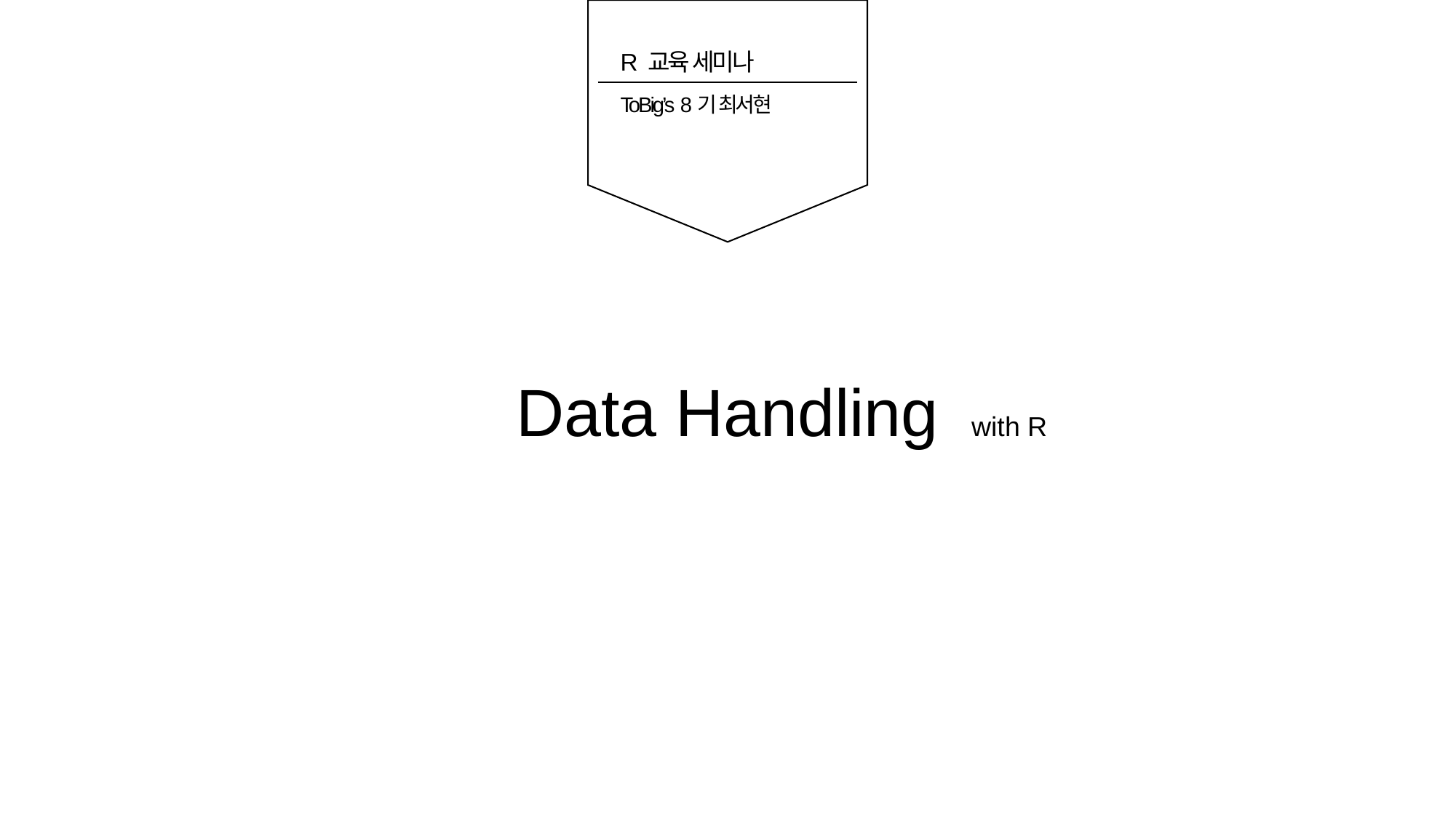

R 교육 세미나
ToBig’s  8기 최서현
Data Handling
with R